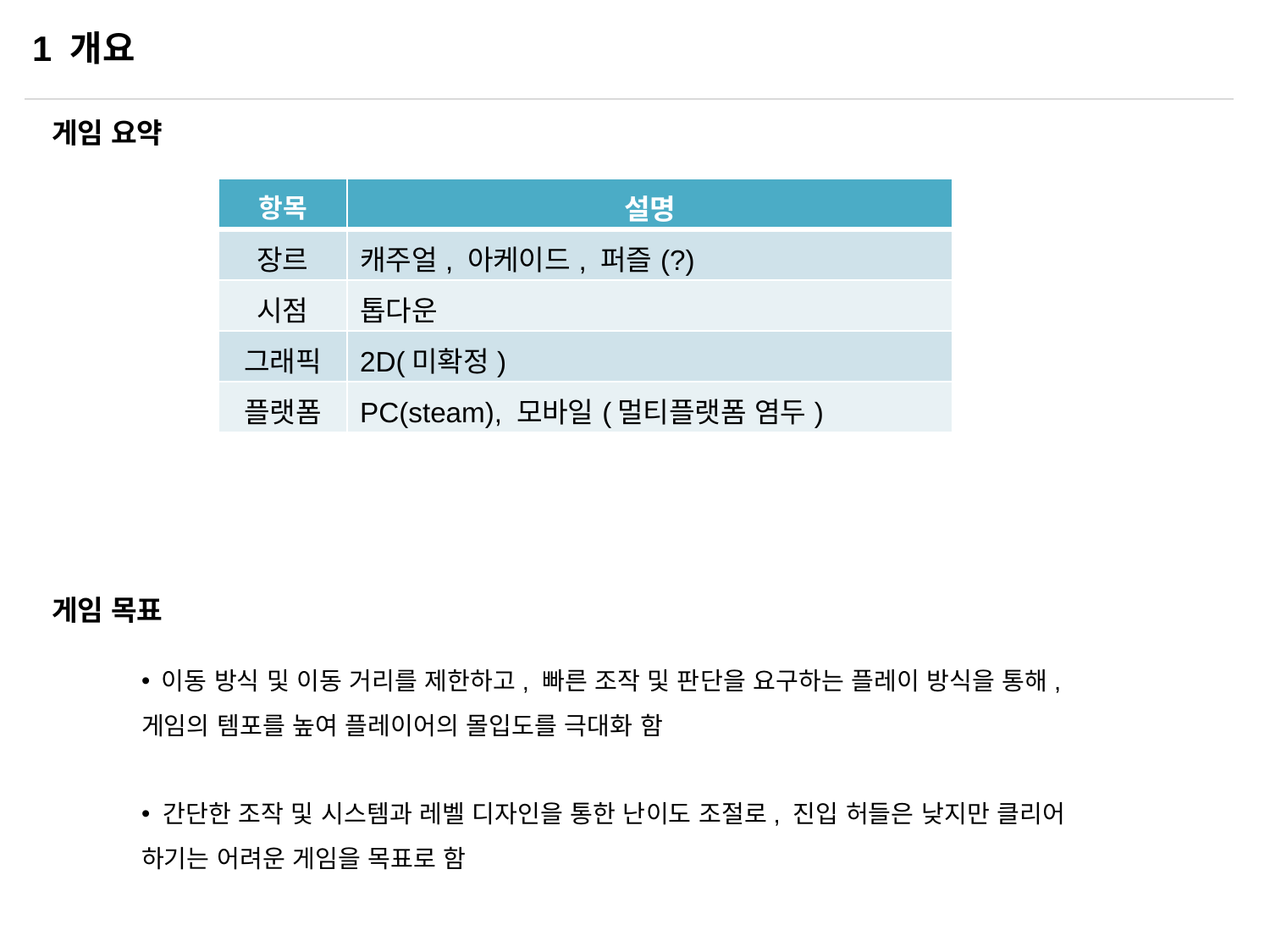

1 개요
  게임 요약
| 항목 | 설명 |
| --- | --- |
| 장르 | 캐주얼, 아케이드, 퍼즐(?) |
| 시점 | 톱다운 |
| 그래픽 | 2D(미확정) |
| 플랫폼 | PC(steam), 모바일(멀티플랫폼 염두) |
  게임 목표
 이동 방식 및 이동 거리를 제한하고, 빠른 조작 및 판단을 요구하는 플레이 방식을 통해, 게임의 템포를 높여 플레이어의 몰입도를 극대화 함

 간단한 조작 및 시스템과 레벨 디자인을 통한 난이도 조절로, 진입 허들은 낮지만 클리어 하기는 어려운 게임을 목표로 함